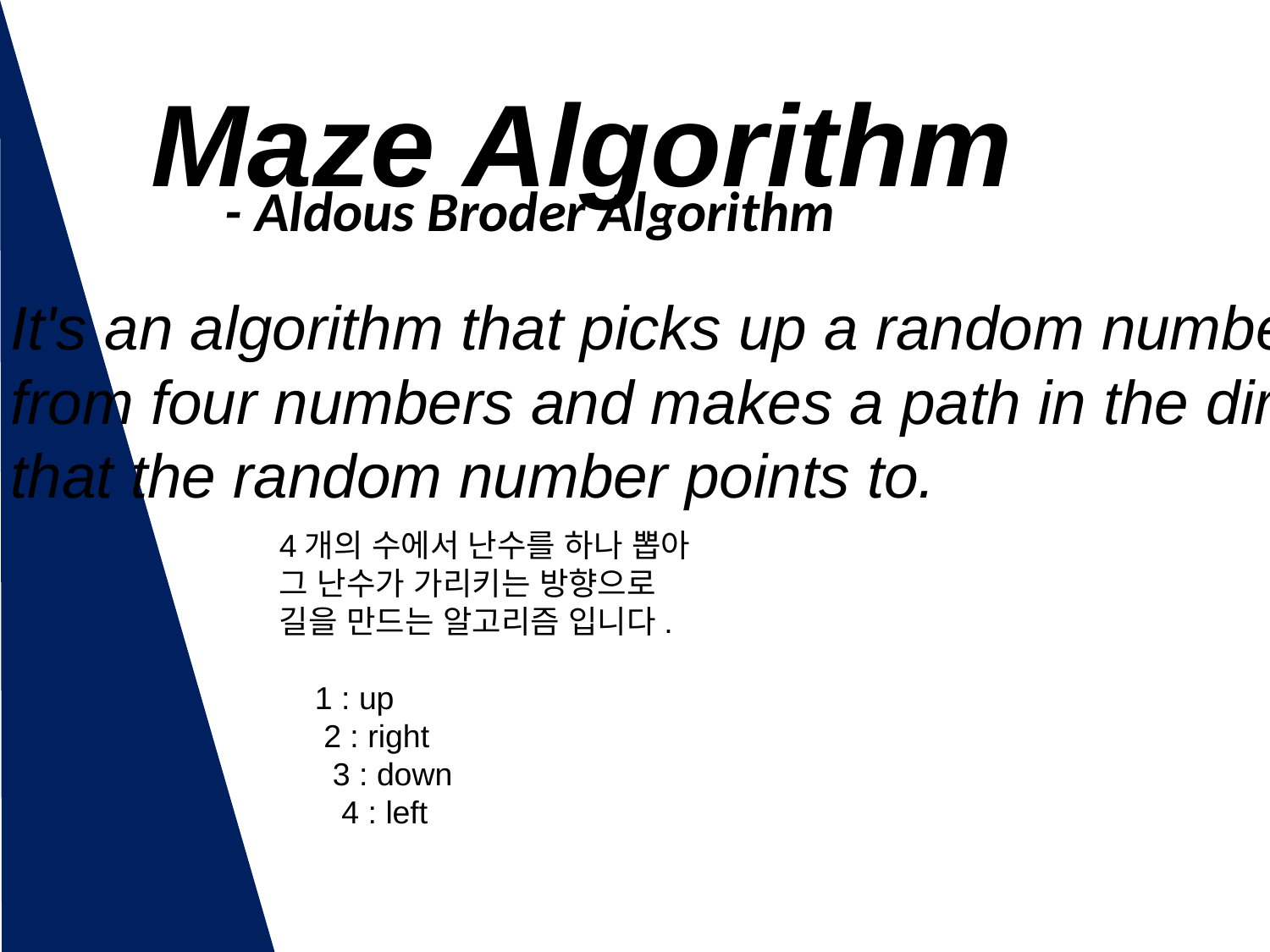

# Maze Algorithm
- Aldous Broder Algorithm

It's an algorithm that picks up a random number
from four numbers and makes a path in the direction
that the random number points to.

4개의 수에서 난수를 하나 뽑아
그 난수가 가리키는 방향으로
길을 만드는 알고리즘 입니다.

    1 : up
     2 : right
      3 : down
       4 : left